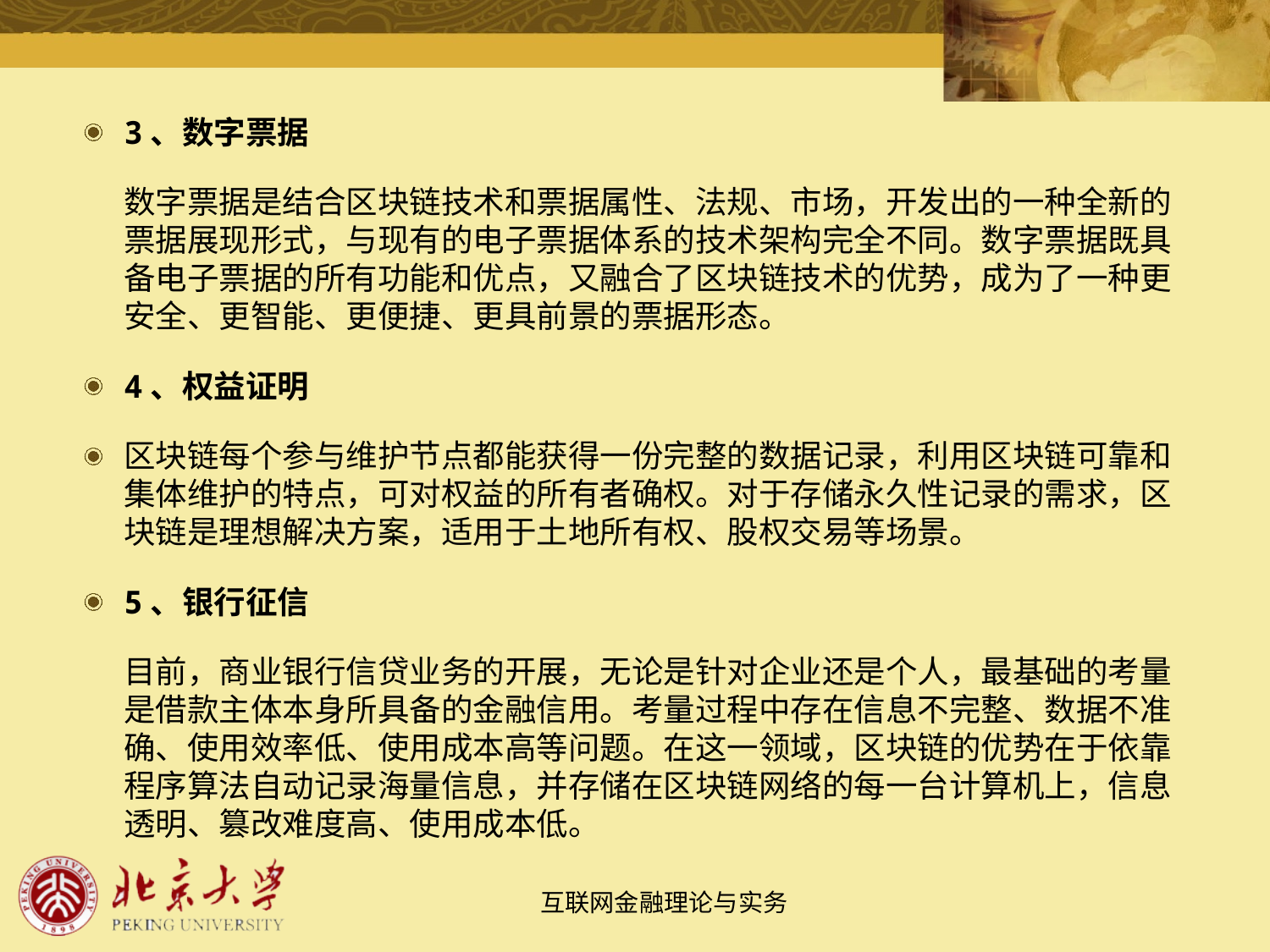

3、数字票据
数字票据是结合区块链技术和票据属性、法规、市场，开发出的一种全新的票据展现形式，与现有的电子票据体系的技术架构完全不同。数字票据既具备电子票据的所有功能和优点，又融合了区块链技术的优势，成为了一种更安全、更智能、更便捷、更具前景的票据形态。
4、权益证明
区块链每个参与维护节点都能获得一份完整的数据记录，利用区块链可靠和集体维护的特点，可对权益的所有者确权。对于存储永久性记录的需求，区块链是理想解决方案，适用于土地所有权、股权交易等场景。
5、银行征信
目前，商业银行信贷业务的开展，无论是针对企业还是个人，最基础的考量是借款主体本身所具备的金融信用。考量过程中存在信息不完整、数据不准确、使用效率低、使用成本高等问题。在这一领域，区块链的优势在于依靠程序算法自动记录海量信息，并存储在区块链网络的每一台计算机上，信息透明、篡改难度高、使用成本低。